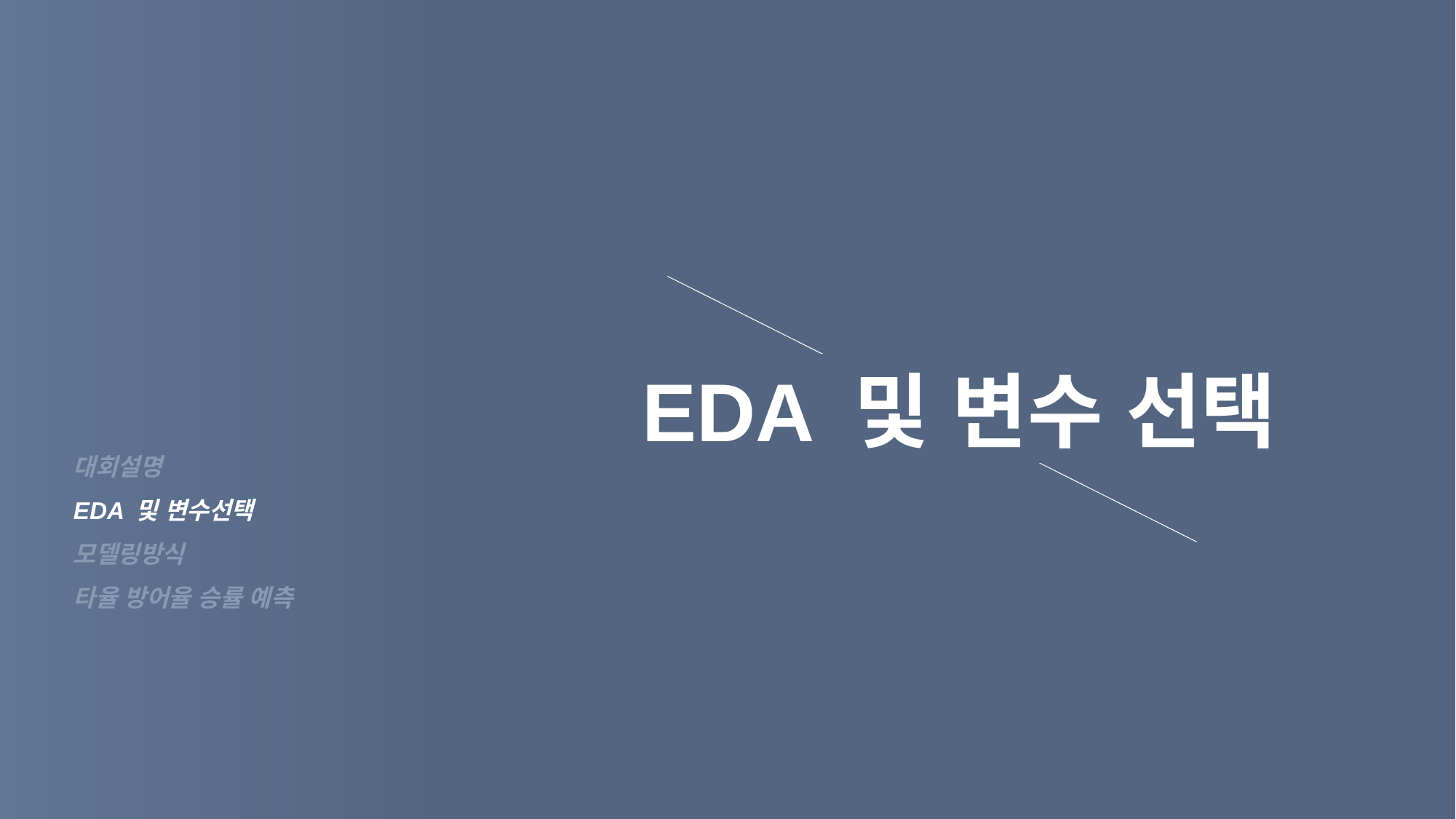

EDA 및 변수 선택
대회설명
EDA 및 변수선택
모델링방식
타율 방어율 승률 예측